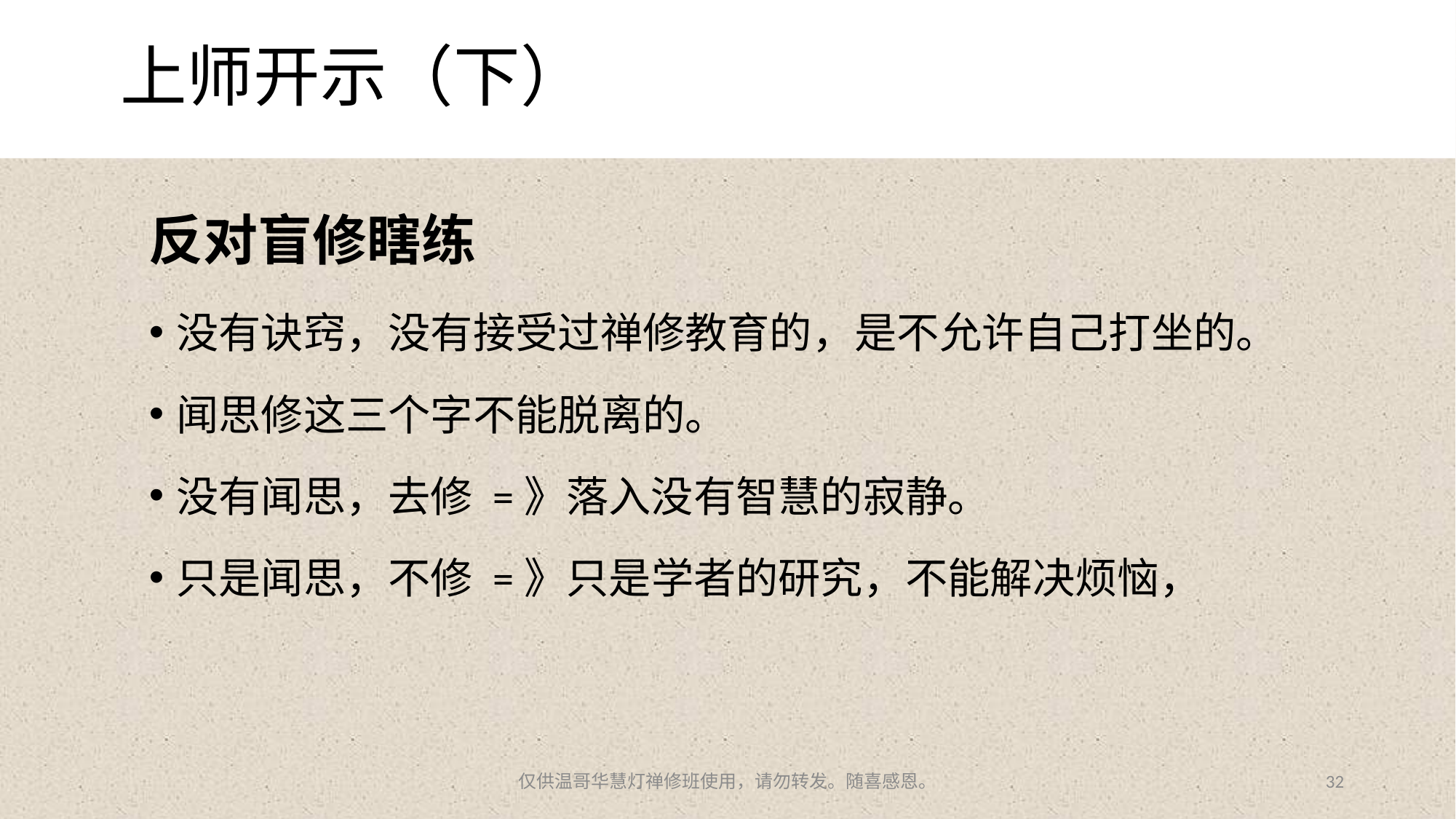

# 上师开示（下）
反对盲修瞎练
没有诀窍，没有接受过禅修教育的，是不允许自己打坐的。
闻思修这三个字不能脱离的。
没有闻思，去修 =》落入没有智慧的寂静。
只是闻思，不修 =》只是学者的研究，不能解决烦恼，
仅供温哥华慧灯禅修班使用，请勿转发。随喜感恩。
32